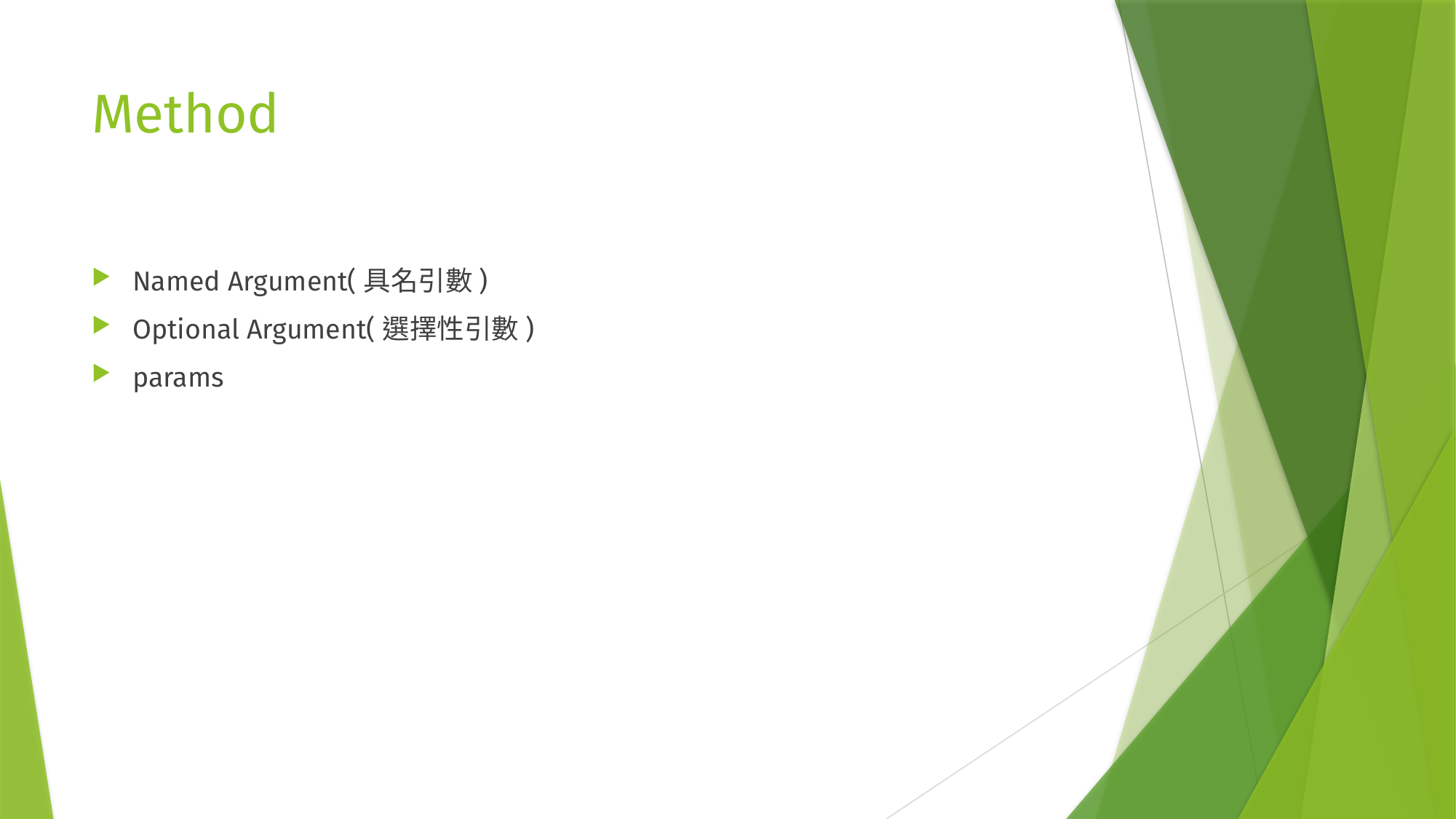

# Method
Named Argument(具名引數)
Optional Argument(選擇性引數)
params